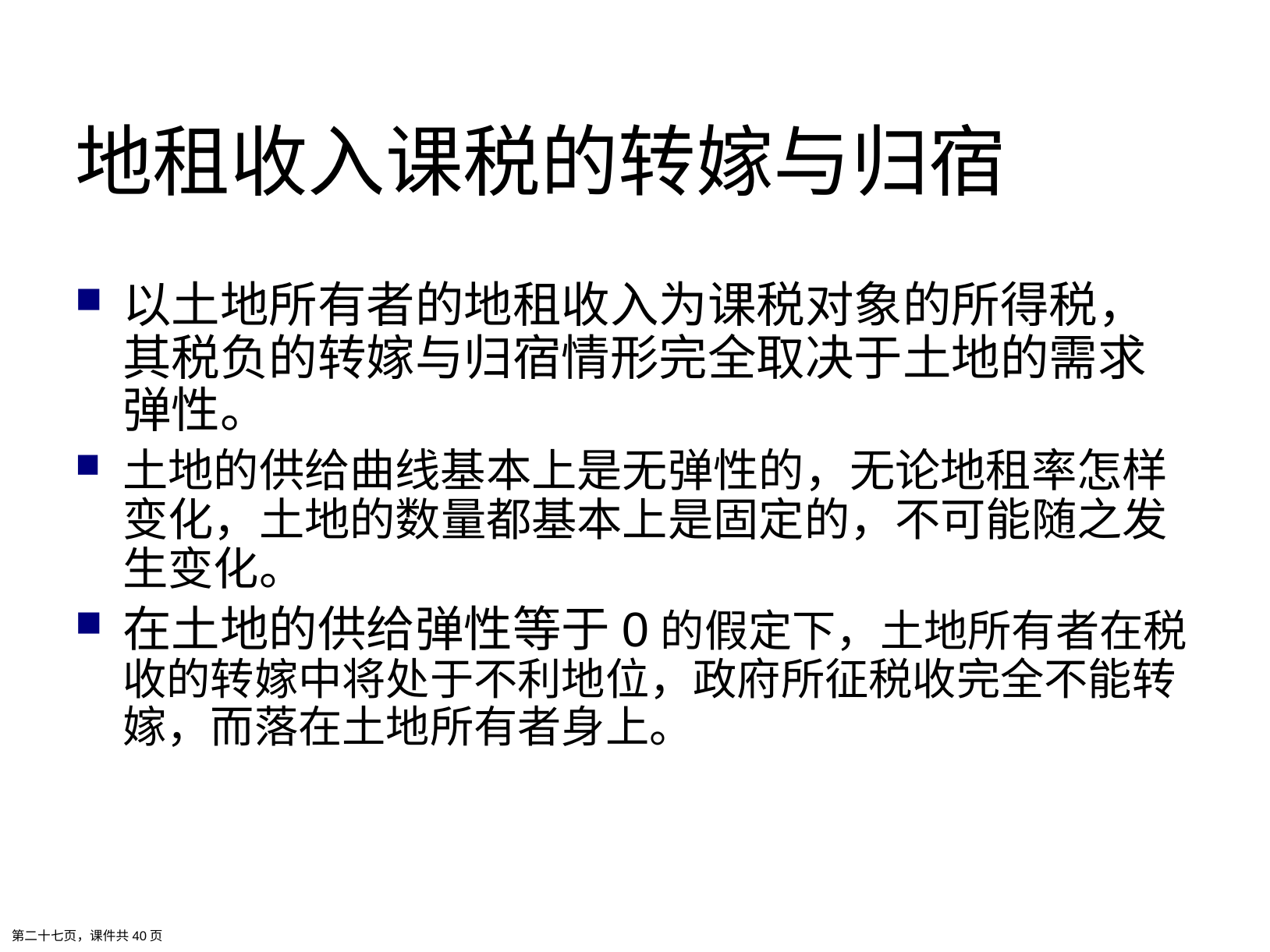

地租收入课税的转嫁与归宿
以土地所有者的地租收入为课税对象的所得税，其税负的转嫁与归宿情形完全取决于土地的需求弹性。
土地的供给曲线基本上是无弹性的，无论地租率怎样变化，土地的数量都基本上是固定的，不可能随之发生变化。
在土地的供给弹性等于0的假定下，土地所有者在税收的转嫁中将处于不利地位，政府所征税收完全不能转嫁，而落在土地所有者身上。
第二十七页，课件共40页